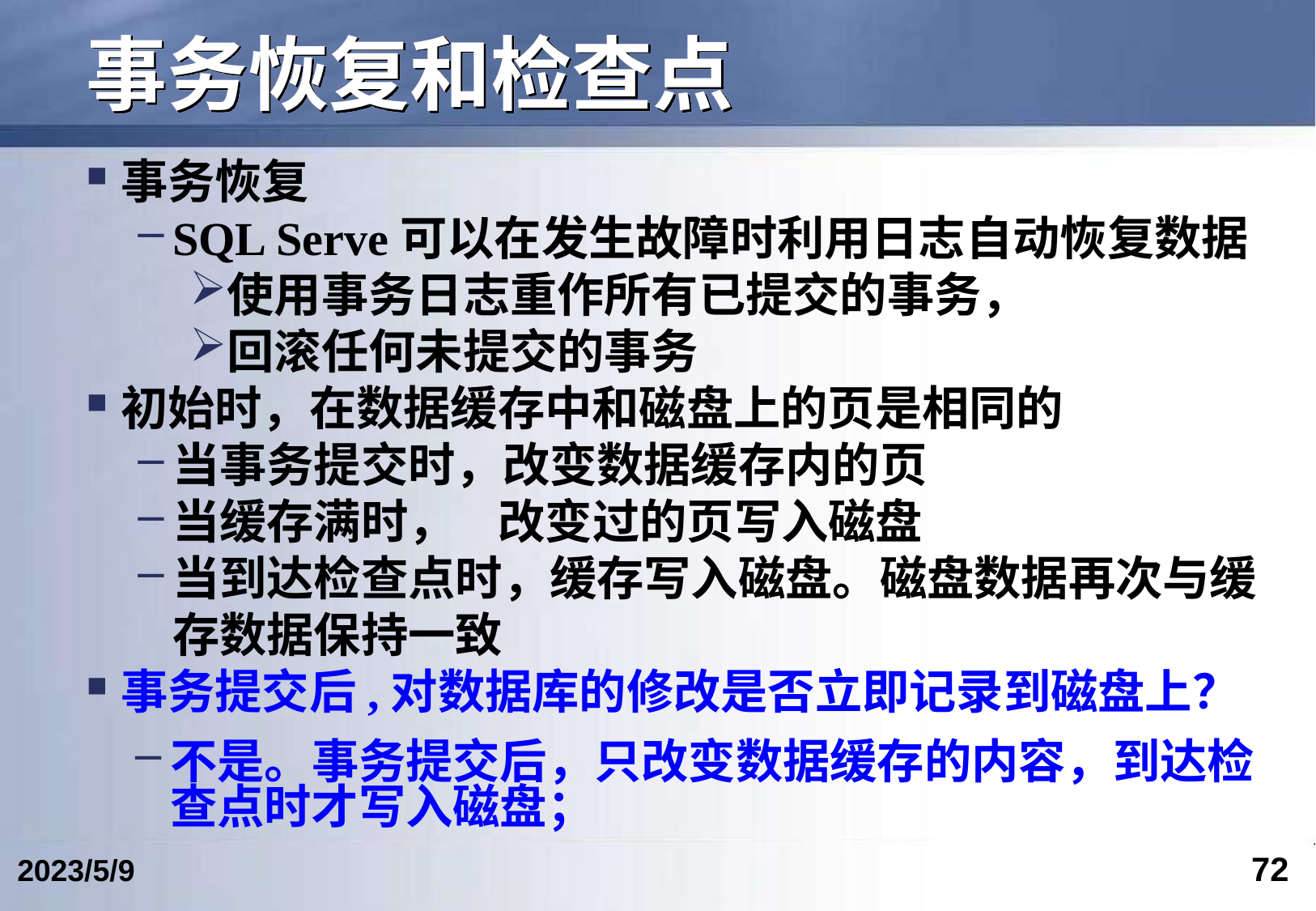

# 事务恢复和检查点
事务恢复
SQL Serve可以在发生故障时利用日志自动恢复数据
使用事务日志重作所有已提交的事务，
回滚任何未提交的事务
初始时，在数据缓存中和磁盘上的页是相同的
当事务提交时，改变数据缓存内的页
当缓存满时，    改变过的页写入磁盘
当到达检查点时，缓存写入磁盘。磁盘数据再次与缓存数据保持一致
事务提交后,对数据库的修改是否立即记录到磁盘上？
不是。事务提交后，只改变数据缓存的内容，到达检查点时才写入磁盘；
72
2023/5/9